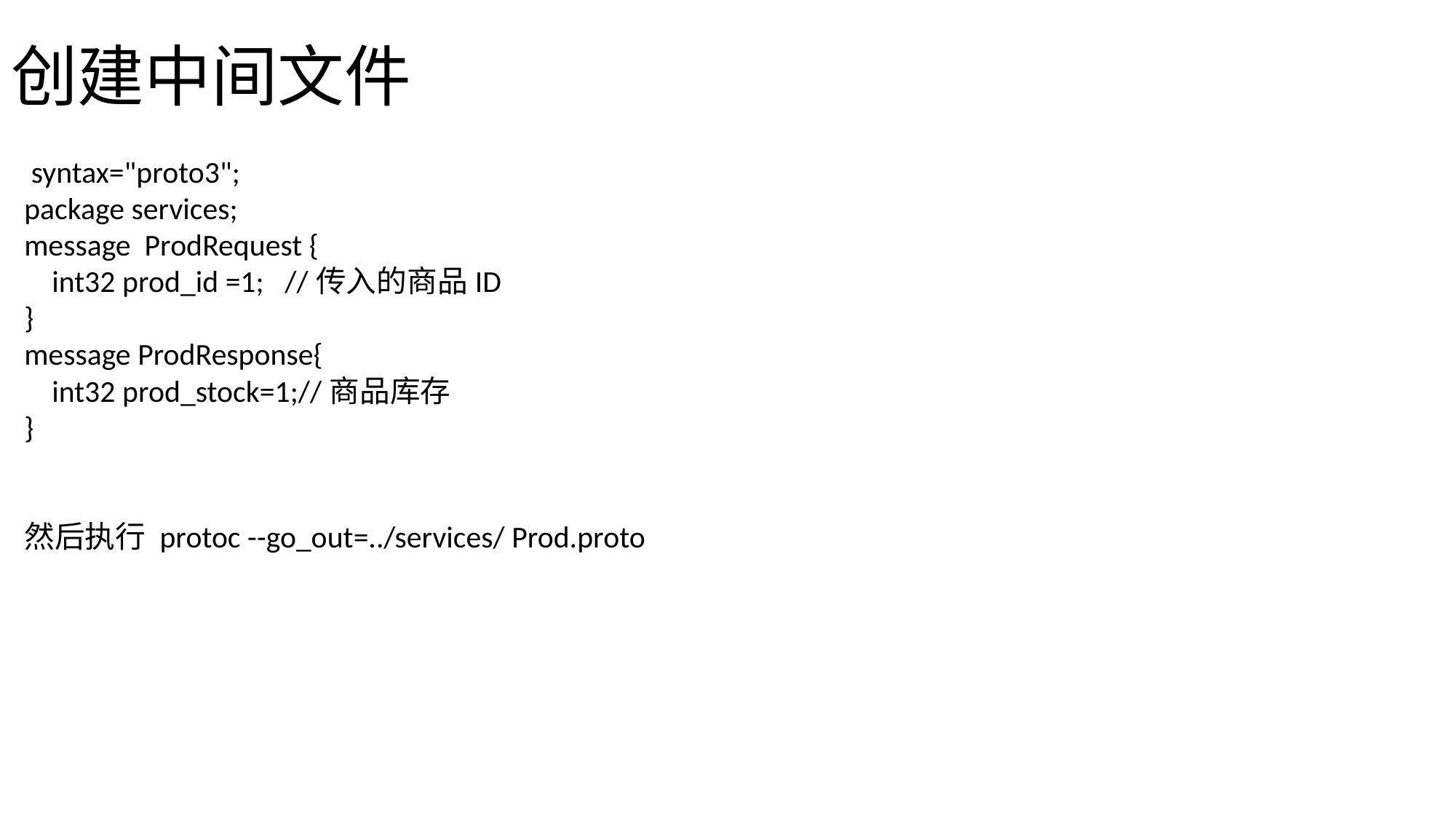

# 创建中间文件

 syntax="proto3";
package services;
message  ProdRequest {
    int32 prod_id =1;   //传入的商品ID
}
message ProdResponse{
    int32 prod_stock=1;//商品库存
}

然后执行 protoc --go_out=../services/ Prod.proto